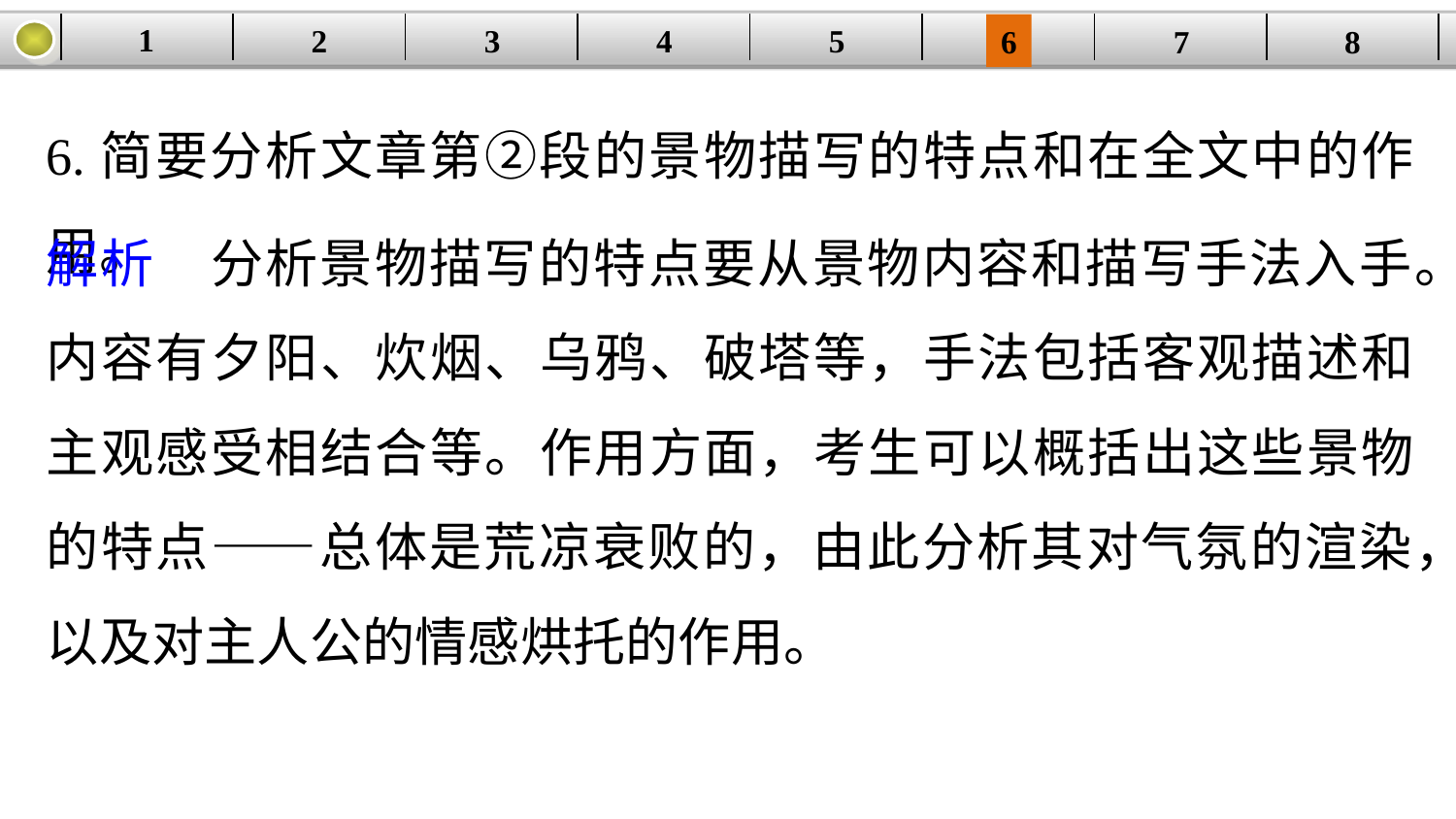

1
2
3
4
|  |  |  |  |  |  |  |  |
| --- | --- | --- | --- | --- | --- | --- | --- |
5
6
7
8

6.简要分析文章第②段的景物描写的特点和在全文中的作用。
解析　分析景物描写的特点要从景物内容和描写手法入手。内容有夕阳、炊烟、乌鸦、破塔等，手法包括客观描述和主观感受相结合等。作用方面，考生可以概括出这些景物的特点——总体是荒凉衰败的，由此分析其对气氛的渲染，以及对主人公的情感烘托的作用。